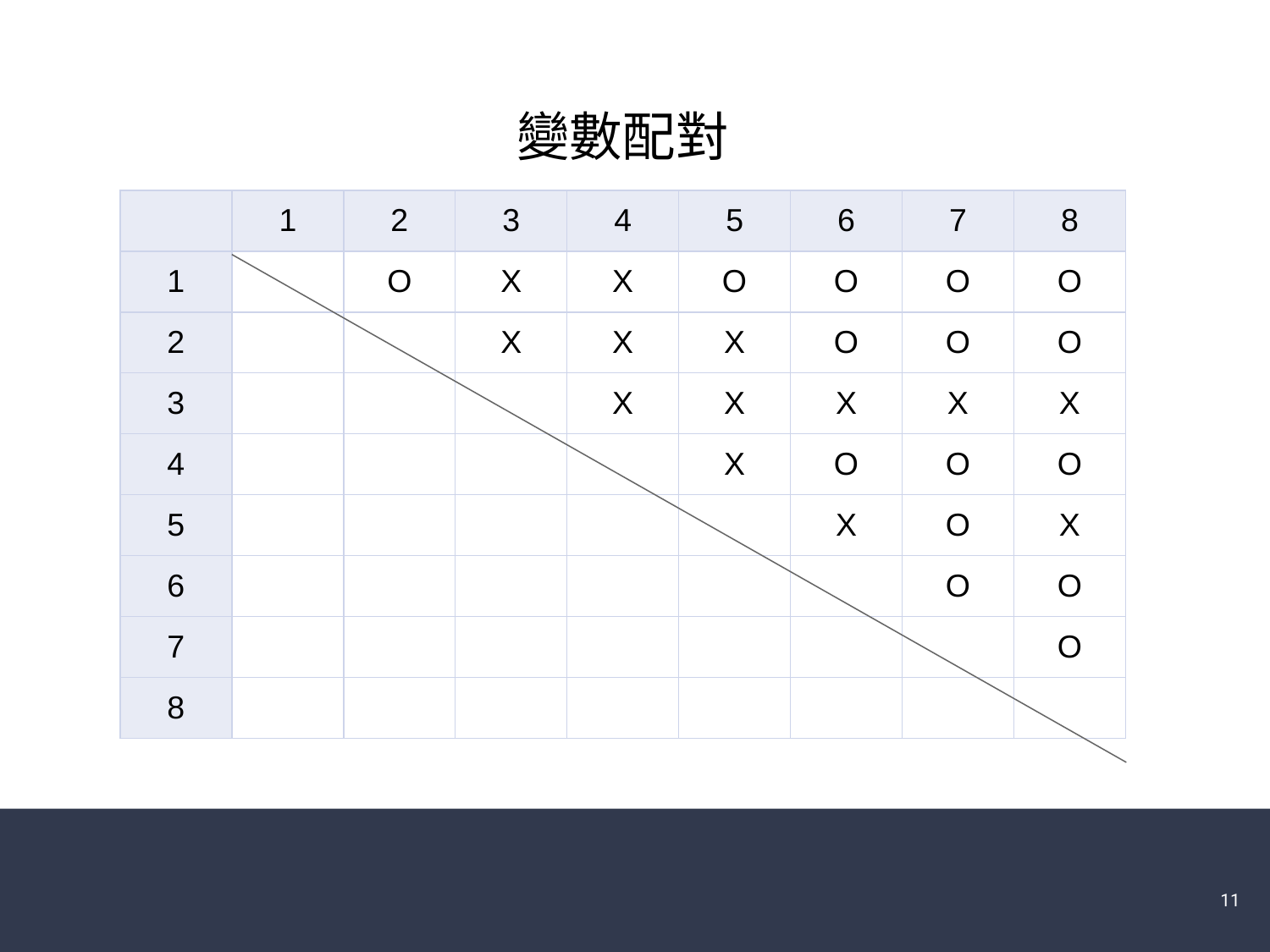

變數配對
|  | 1 | 2 | 3 | 4 | 5 | 6 | 7 | 8 |
| --- | --- | --- | --- | --- | --- | --- | --- | --- |
| 1 |  | O | X | X | O | O | O | O |
| 2 |  |  | X | X | X | O | O | O |
| 3 |  |  |  | X | X | X | X | X |
| 4 |  |  |  |  | X | O | O | O |
| 5 |  |  |  |  |  | X | O | X |
| 6 |  |  |  |  |  |  | O | O |
| 7 |  |  |  |  |  |  |  | O |
| 8 |  |  |  |  |  |  |  |  |

11